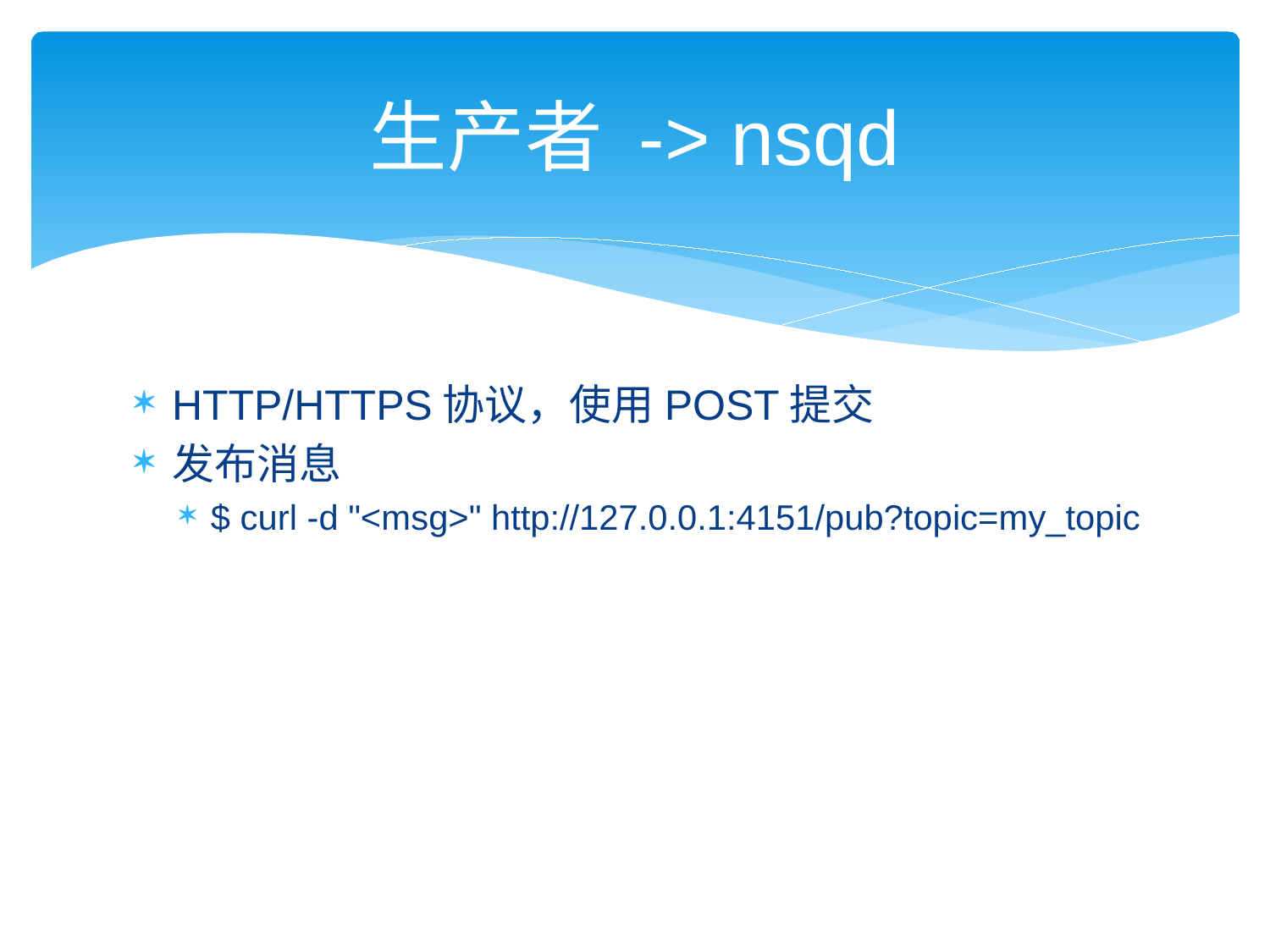

# 生产者 -> nsqd
HTTP/HTTPS协议，使用POST提交
发布消息
$ curl -d "<msg>" http://127.0.0.1:4151/pub?topic=my_topic